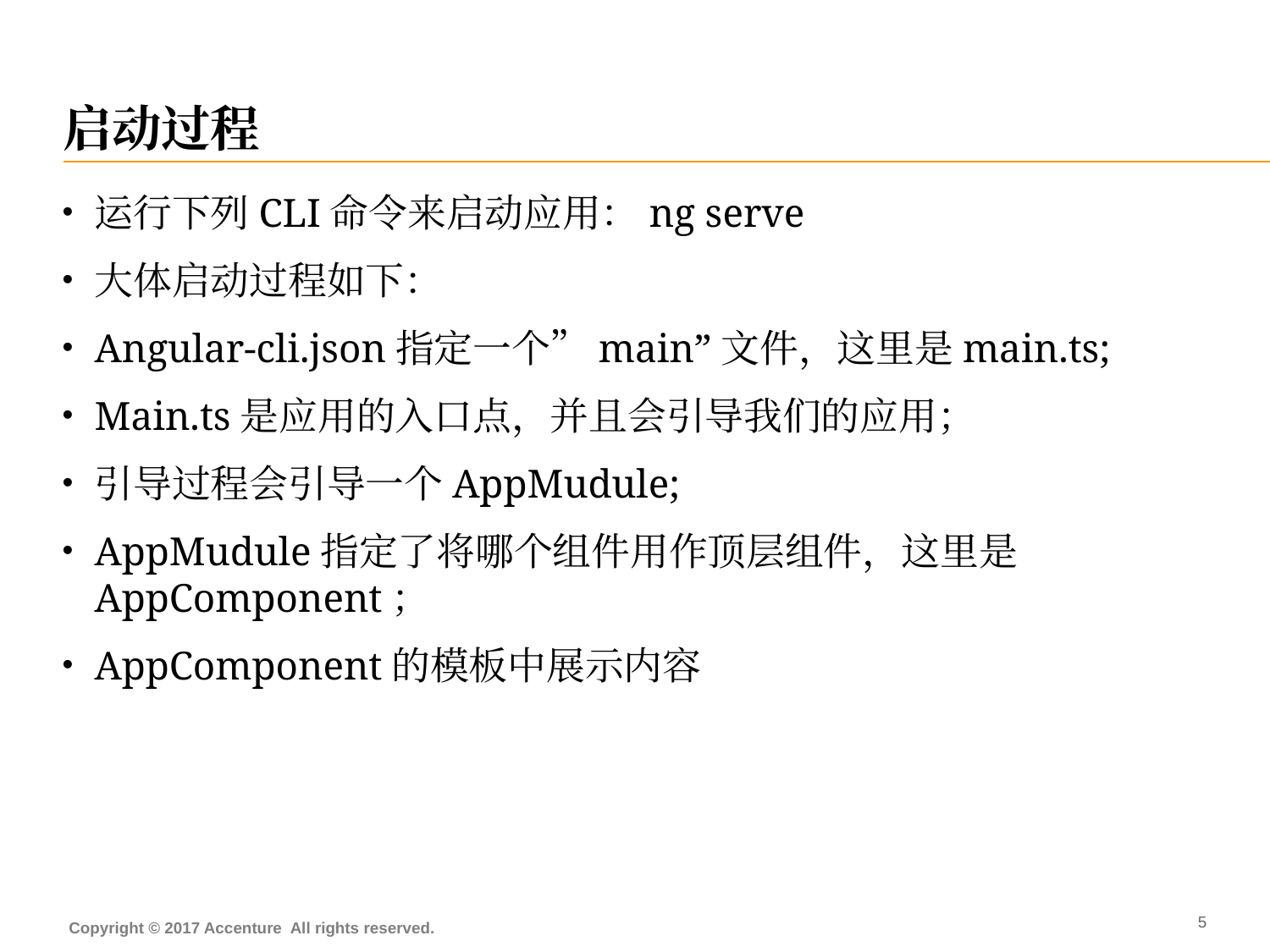

# 启动过程
运行下列CLI命令来启动应用：ng serve
大体启动过程如下：
Angular-cli.json指定一个”main”文件，这里是main.ts;
Main.ts是应用的入口点，并且会引导我们的应用；
引导过程会引导一个AppMudule;
AppMudule指定了将哪个组件用作顶层组件，这里是AppComponent；
AppComponent的模板中展示内容
Copyright © 2017 Accenture  All rights reserved.
5